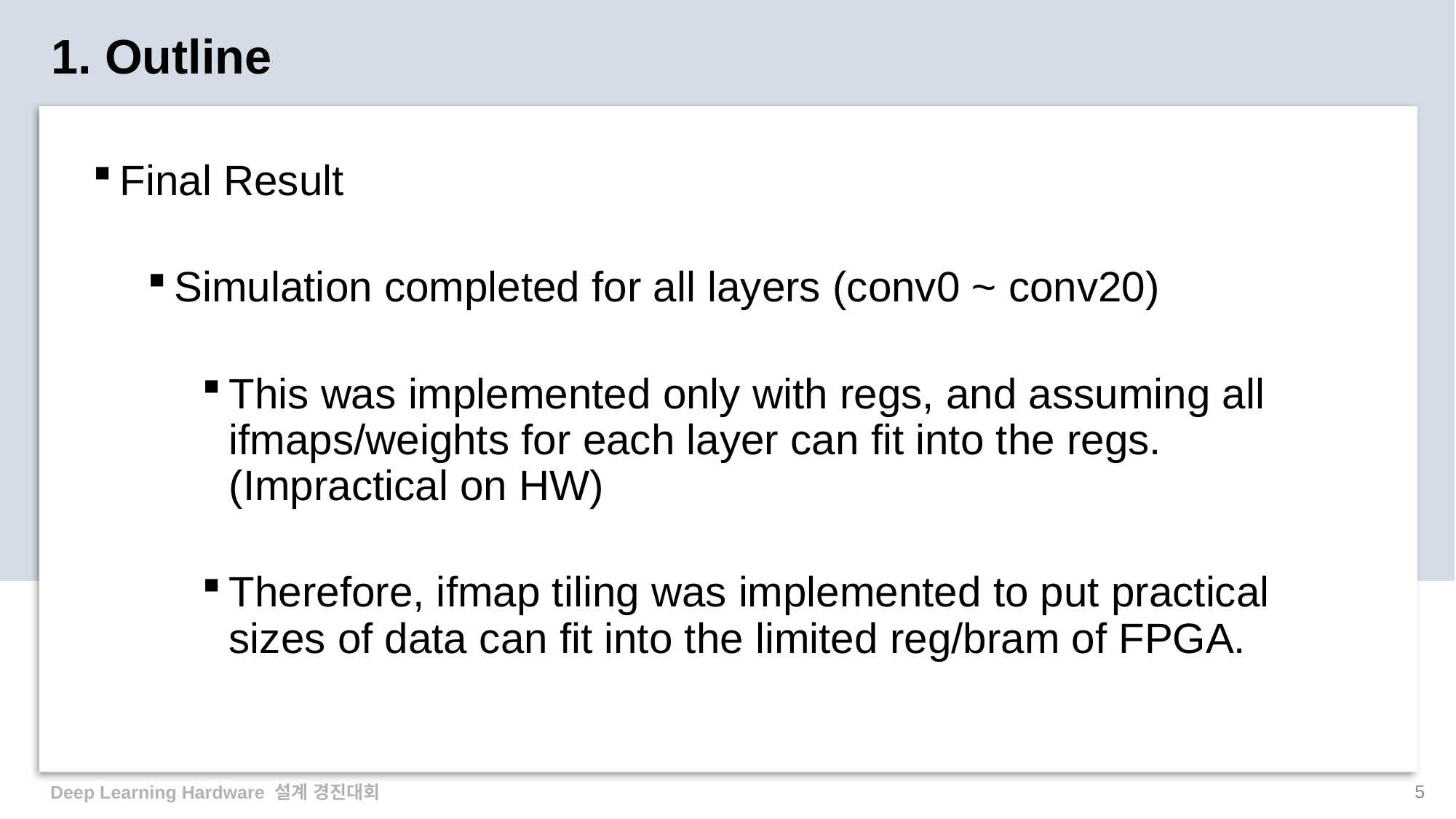

1. Outline
Final Result

Simulation completed for all layers (conv0 ~ conv20)

This was implemented only with regs, and assuming all ifmaps/weights for each layer can fit into the regs. (Impractical on HW)

Therefore, ifmap tiling was implemented to put practical sizes of data can fit into the limited reg/bram of FPGA.

5
Deep Learning Hardware 설계 경진대회